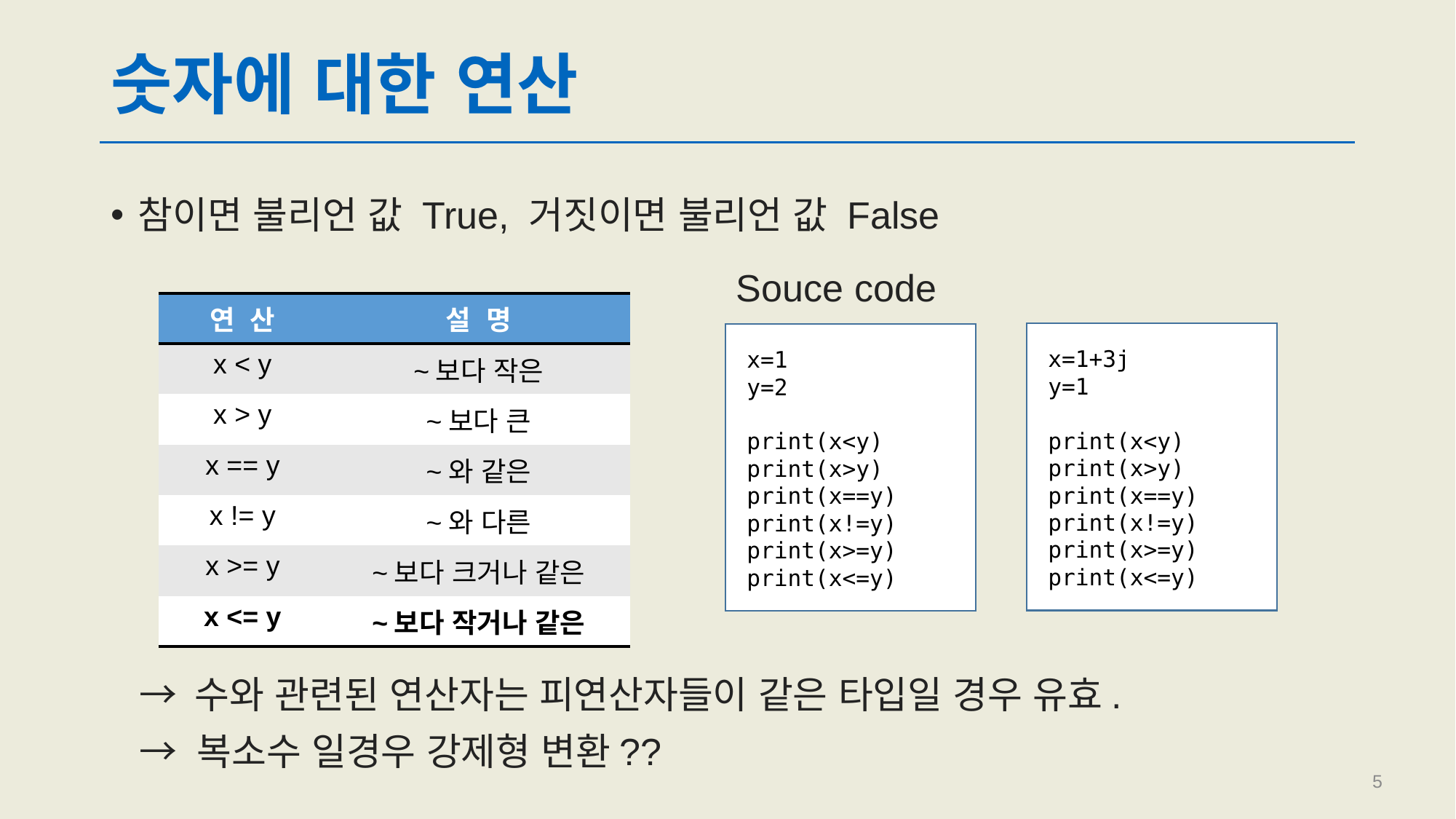

# 숫자에 대한 연산
참이면 불리언 값 True, 거짓이면 불리언 값 False
Souce code
| 연 산 | 설 명 |
| --- | --- |
| x < y | ~보다 작은 |
| x > y | ~보다 큰 |
| x == y | ~와 같은 |
| x != y | ~와 다른 |
| x >= y | ~보다 크거나 같은 |
| x <= y | ~보다 작거나 같은 |
x=1+3j
y=1

print(x<y)
print(x>y)
print(x==y)
print(x!=y)
print(x>=y)
print(x<=y)

x=1
y=2

print(x<y)
print(x>y)
print(x==y)
print(x!=y)
print(x>=y)
print(x<=y)

→ 수와 관련된 연산자는 피연산자들이 같은 타입일 경우 유효.
→ 복소수 일경우 강제형 변환??
5